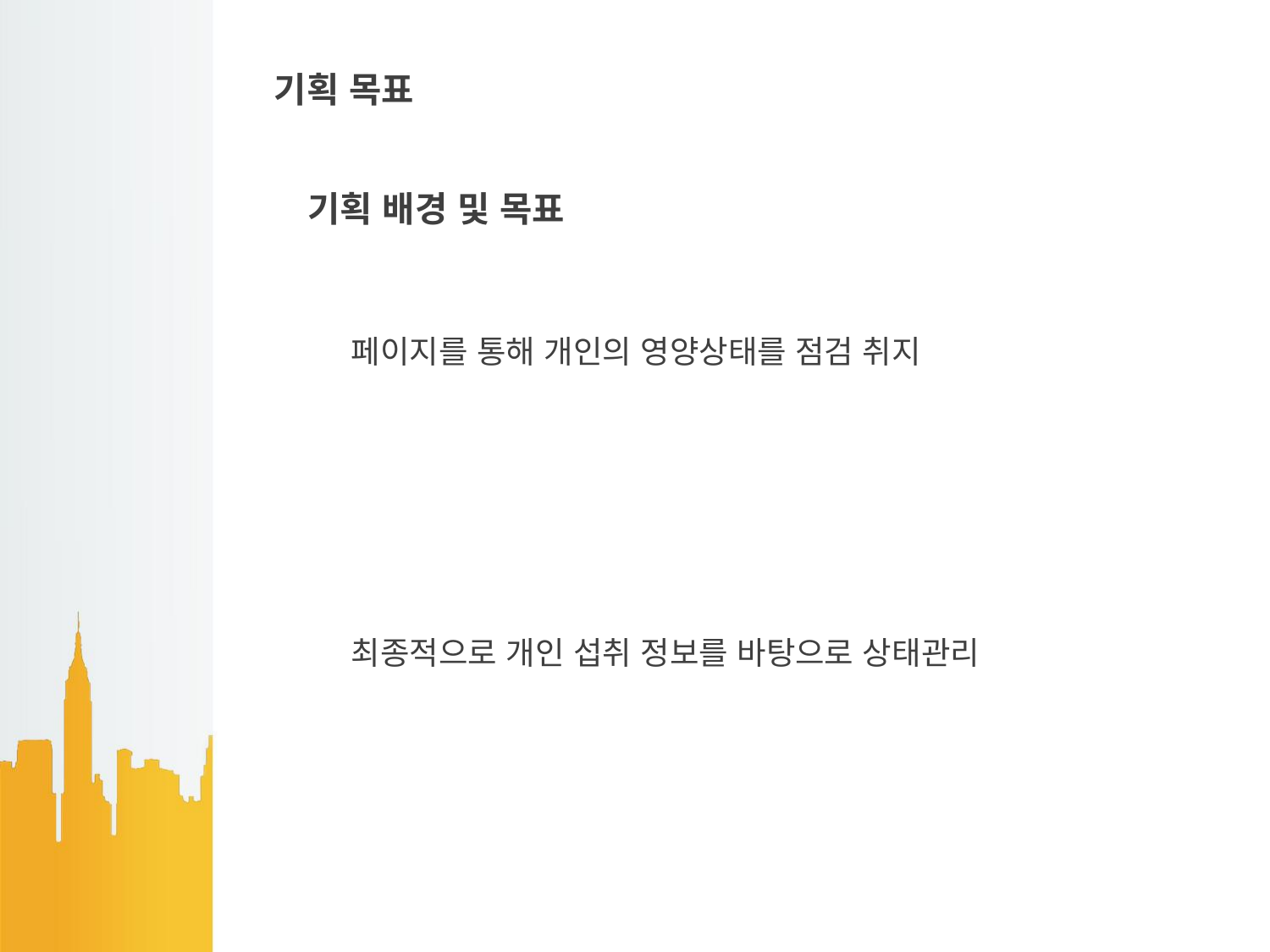

# 기획 목표
기획 배경 및 목표

페이지를 통해 개인의 영양상태를 점검 취지

최종적으로 개인 섭취 정보를 바탕으로 상태관리